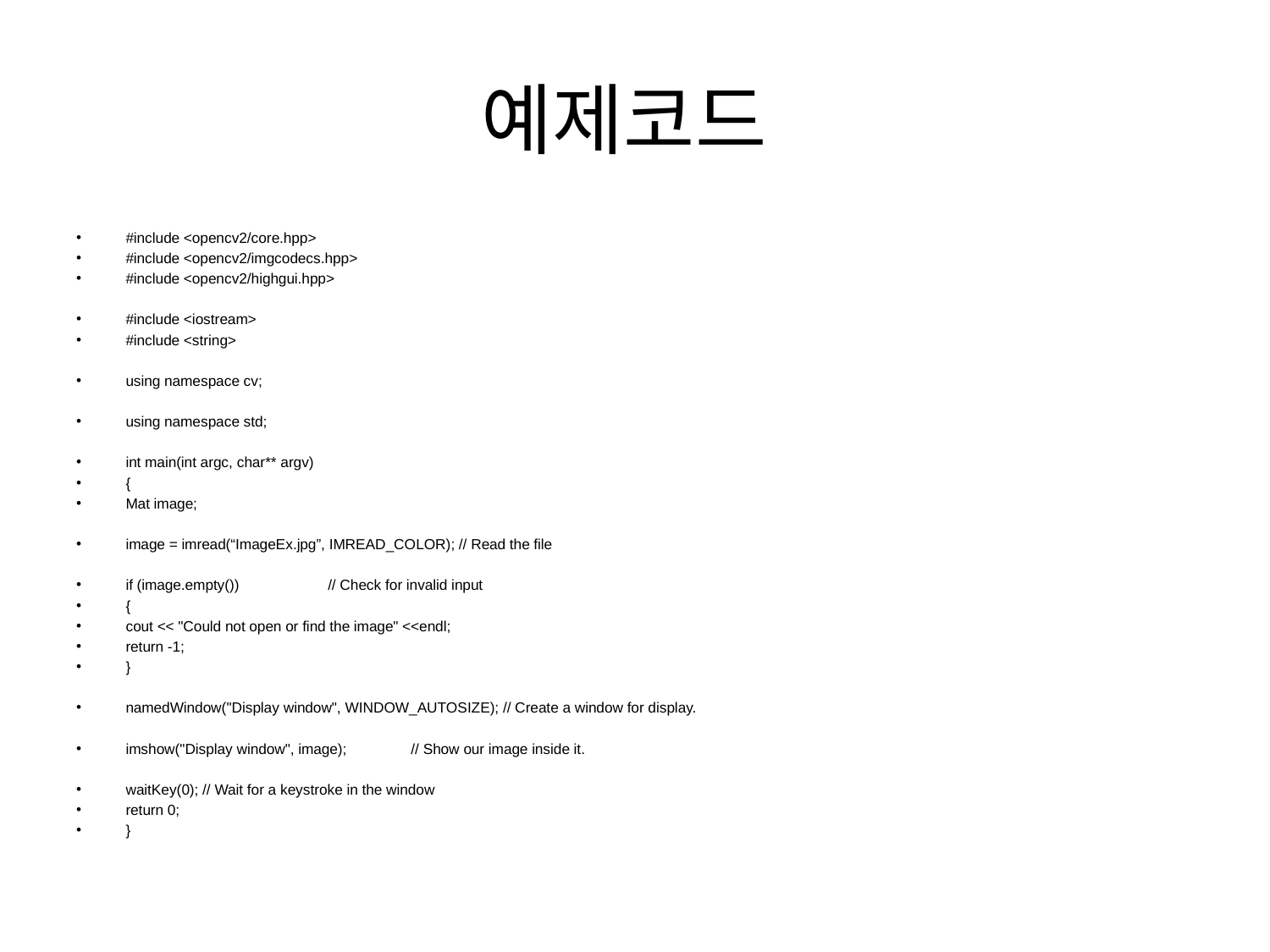

# 예제코드
#include <opencv2/core.hpp>
#include <opencv2/imgcodecs.hpp>
#include <opencv2/highgui.hpp>

#include <iostream>
#include <string>

using namespace cv;

using namespace std;

int main(int argc, char** argv)
{
Mat image;

image = imread(“ImageEx.jpg”, IMREAD_COLOR); // Read the file

if (image.empty())                      // Check for invalid input
{
cout << "Could not open or find the image" <<endl;
return -1;
}

namedWindow("Display window", WINDOW_AUTOSIZE); // Create a window for display.

imshow("Display window", image);                // Show our image inside it.

waitKey(0); // Wait for a keystroke in the window
return 0;
}